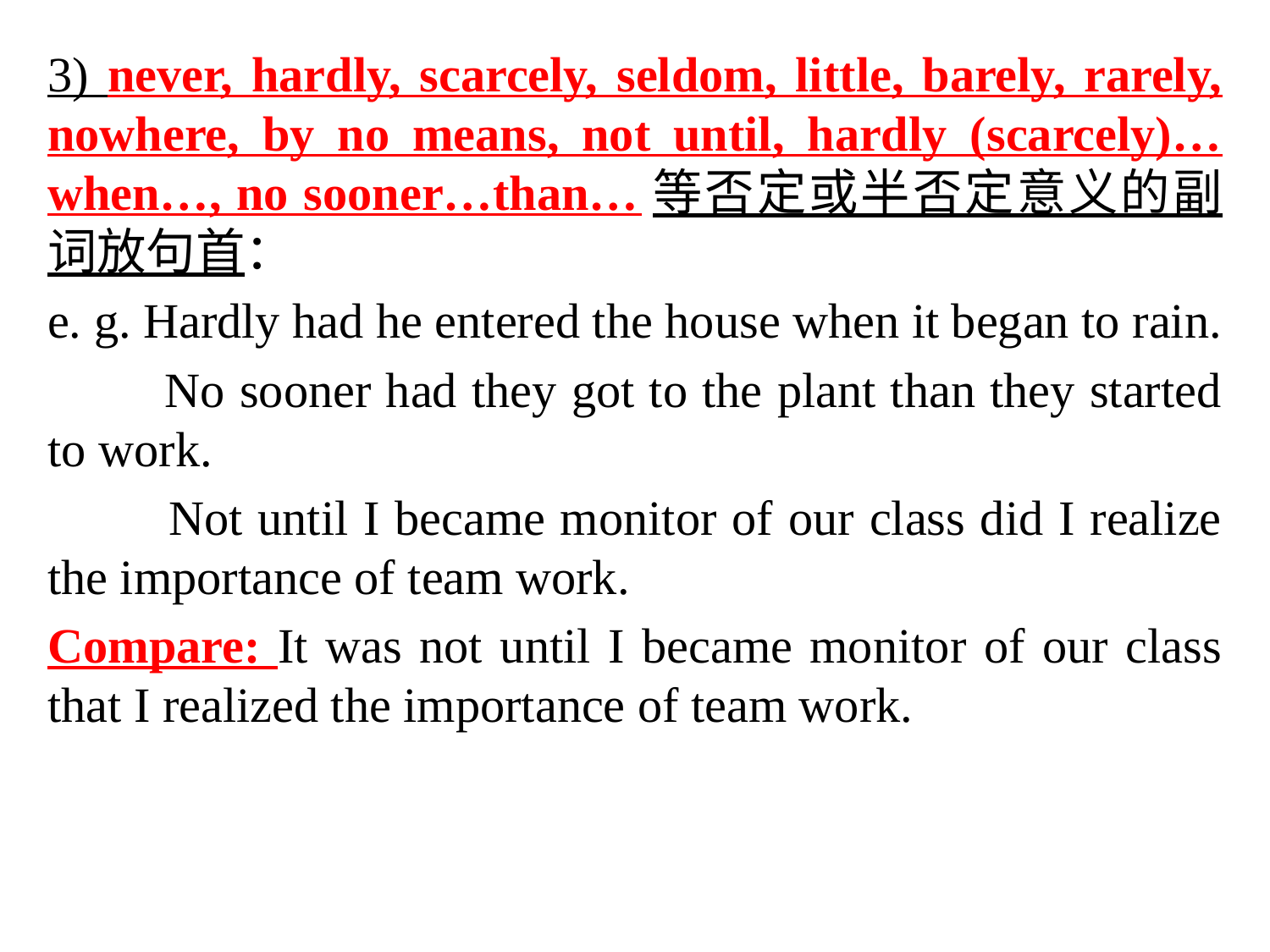

3) never, hardly, scarcely, seldom, little, barely, rarely, nowhere, by no means, not until, hardly (scarcely)…when…, no sooner…than…等否定或半否定意义的副词放句首：
e. g. Hardly had he entered the house when it began to rain.
        No sooner had they got to the plant than they started to work.
        Not until I became monitor of our class did I realize the importance of team work.
Compare: It was not until I became monitor of our class that I realized the importance of team work.